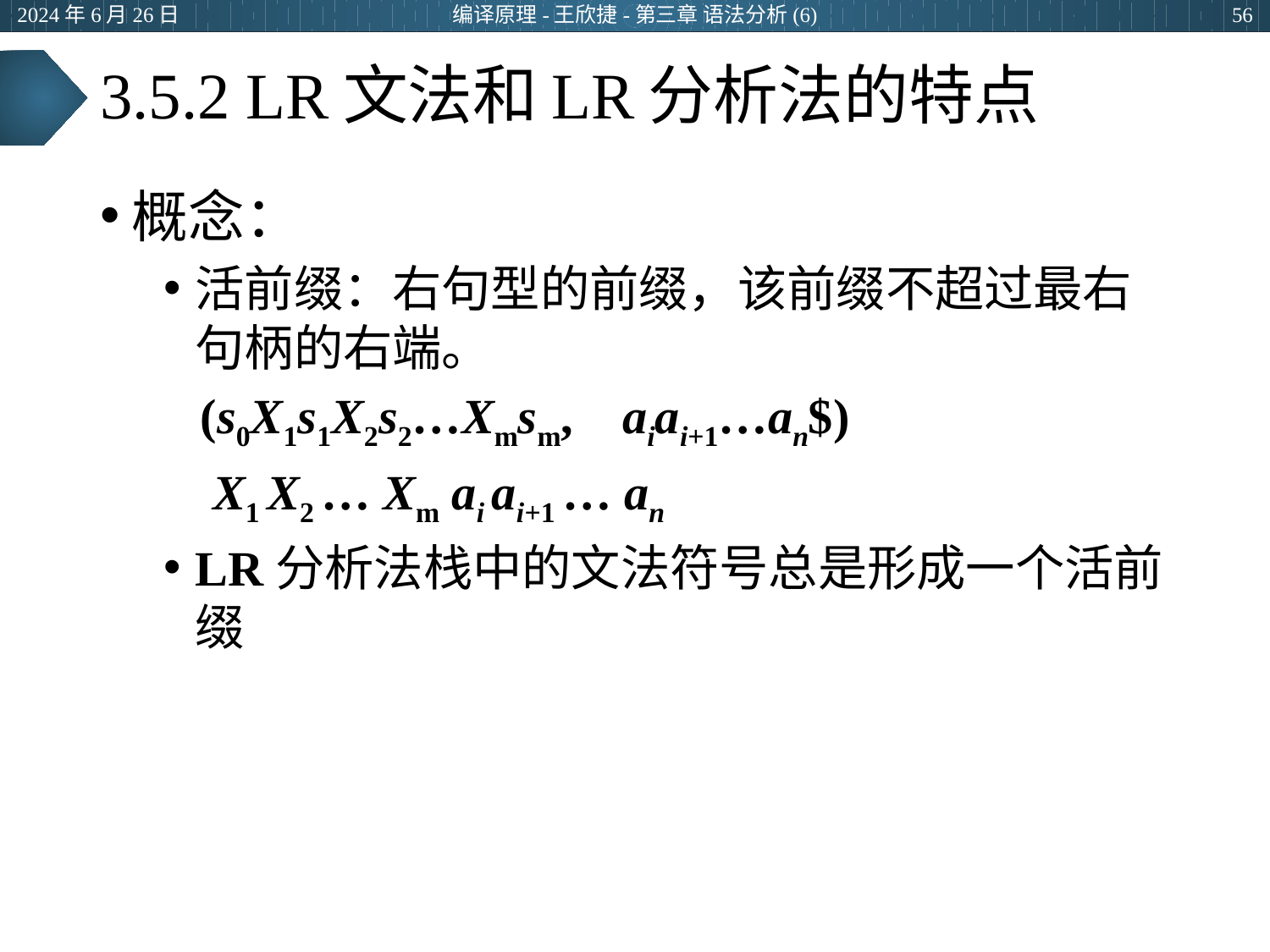

2024年6月26日
编译原理-王欣捷-第三章 语法分析(6)
56
# 3.5.2 LR文法和LR分析法的特点
概念：
活前缀：右句型的前缀，该前缀不超过最右句柄的右端。
   (s0X1s1X2s2…Xmsm,    aiai+1…an$)
    X1 X2 … Xm ai ai+1 … an
LR分析法栈中的文法符号总是形成一个活前缀